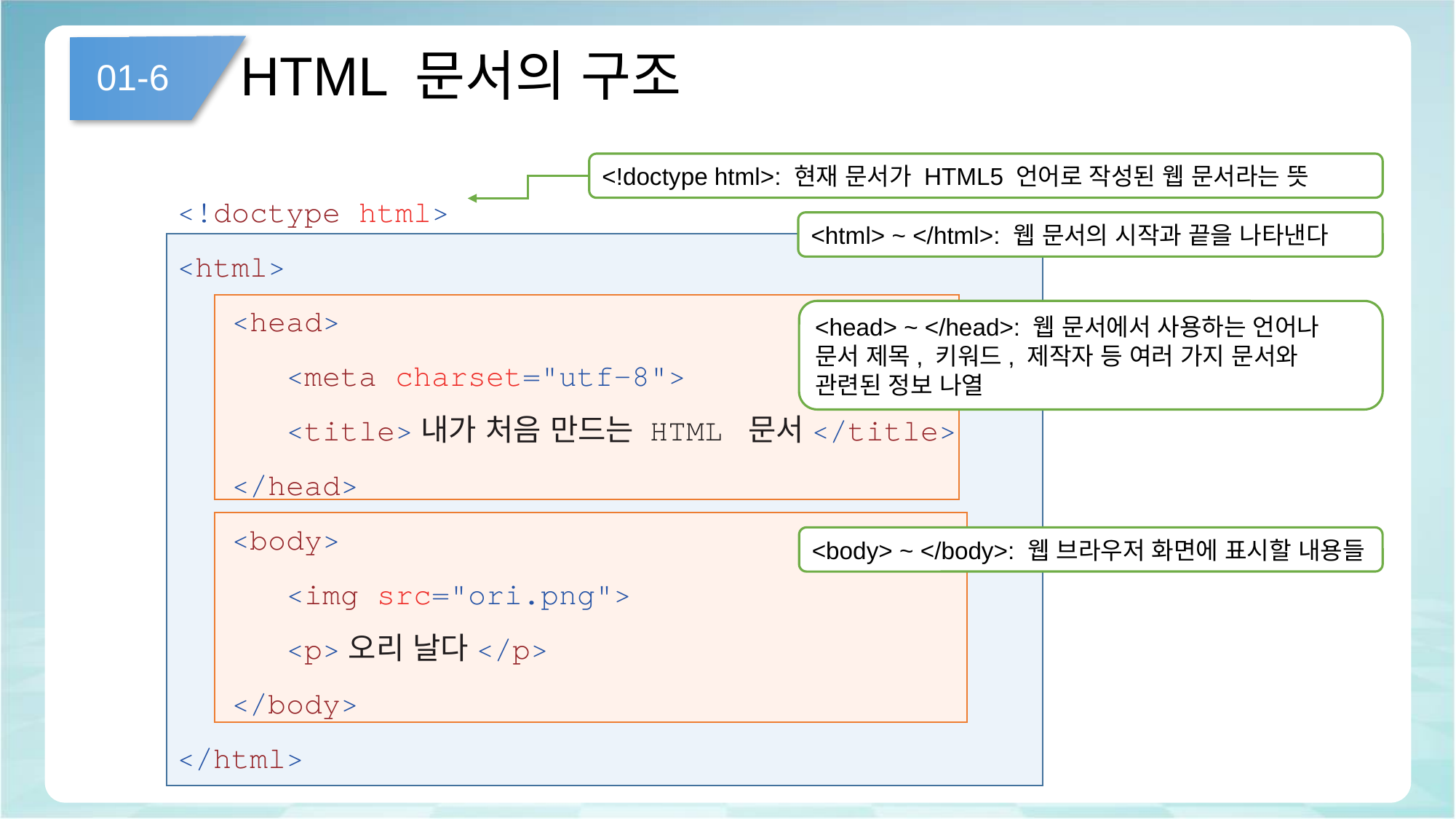

# HTML 문서의 구조
01-6
<!doctype html>: 현재 문서가 HTML5 언어로 작성된 웹 문서라는 뜻
<!doctype html>
<html>
   <head>
      <meta charset="utf-8">
      <title>내가 처음 만드는 HTML 문서</title>
   </head>
   <body>
      <img src="ori.png">
      <p>오리 날다</p>
   </body>
</html>
<html> ~ </html>: 웹 문서의 시작과 끝을 나타낸다

<head> ~ </head>: 웹 문서에서 사용하는 언어나 문서 제목, 키워드, 제작자 등 여러 가지 문서와 관련된 정보 나열

<body> ~ </body>: 웹 브라우저 화면에 표시할 내용들